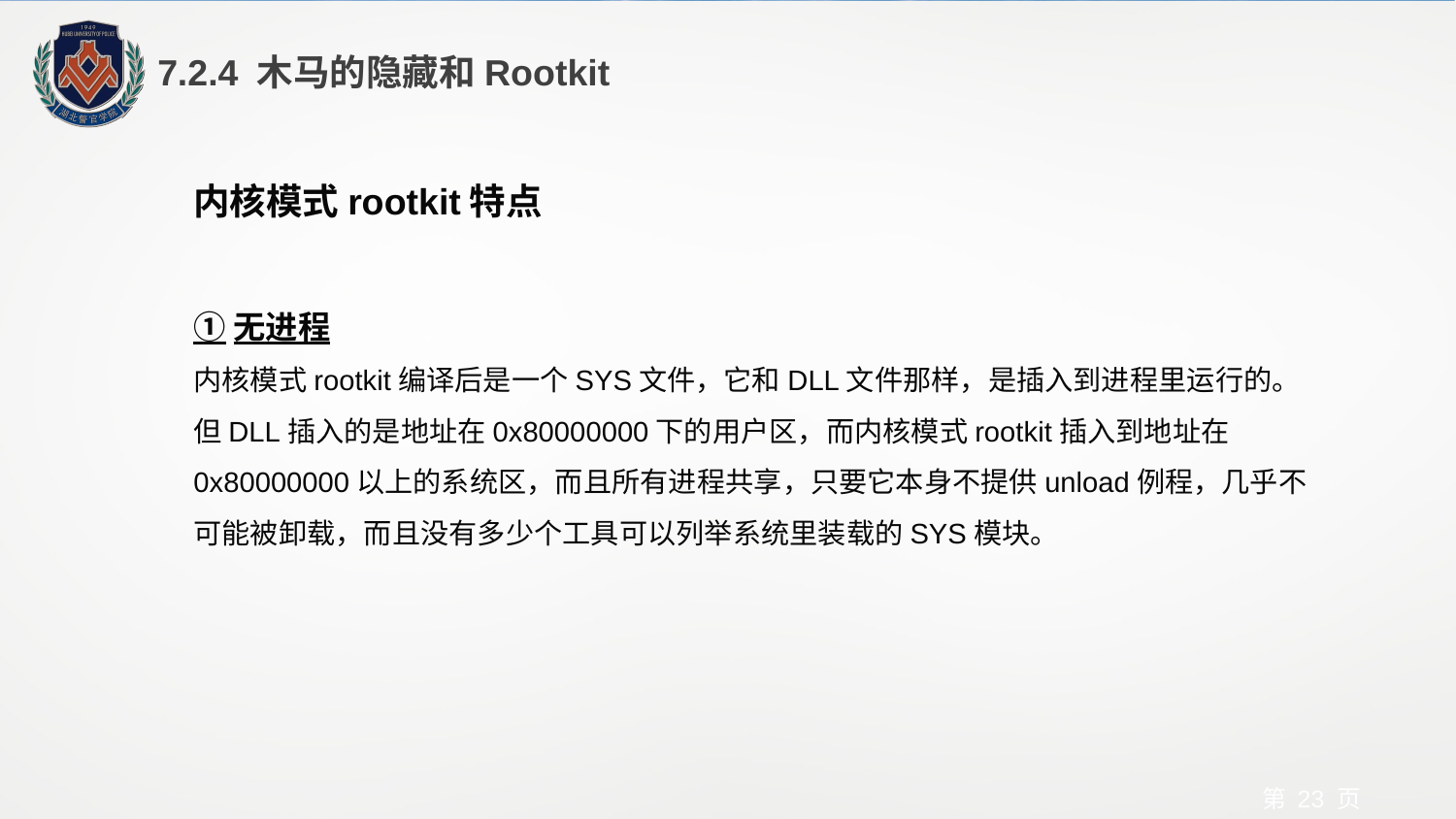

7.2.4 木马的隐藏和Rootkit
内核模式rootkit特点

①无进程
内核模式rootkit编译后是一个SYS文件，它和DLL文件那样，是插入到进程里运行的。但DLL插入的是地址在0x80000000下的用户区，而内核模式rootkit插入到地址在0x80000000以上的系统区，而且所有进程共享，只要它本身不提供unload例程，几乎不可能被卸载，而且没有多少个工具可以列举系统里装载的SYS模块。